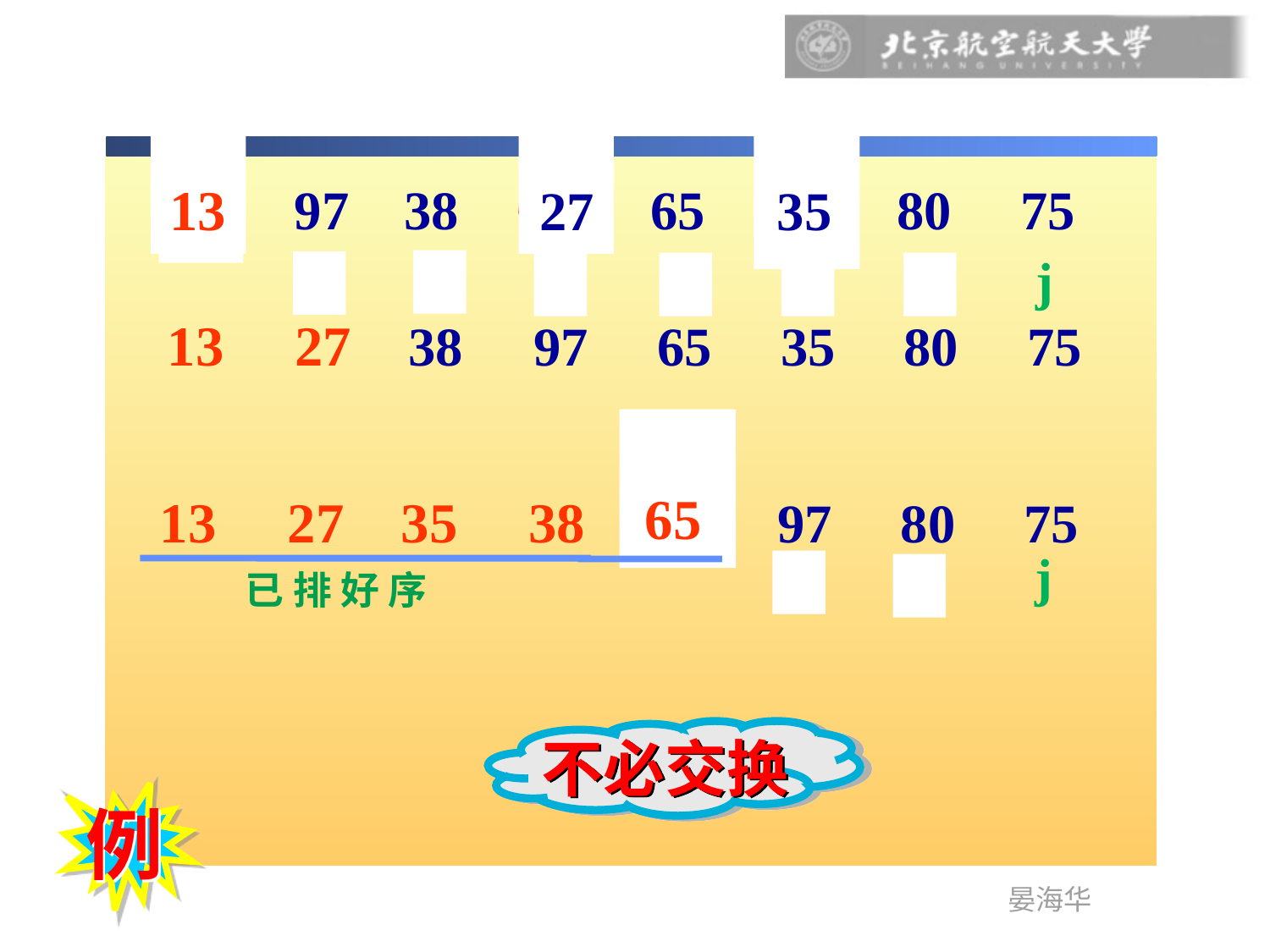

d

35
d

d

27

35
13

35     97    38     27     65     13     80     75
j
j

j

j

j

j

j

13     27    38     97     65     35     80     75

65

d

13     27    35     38     65     97     80     75
j

j

j

已 排 好 序

不必交换

例